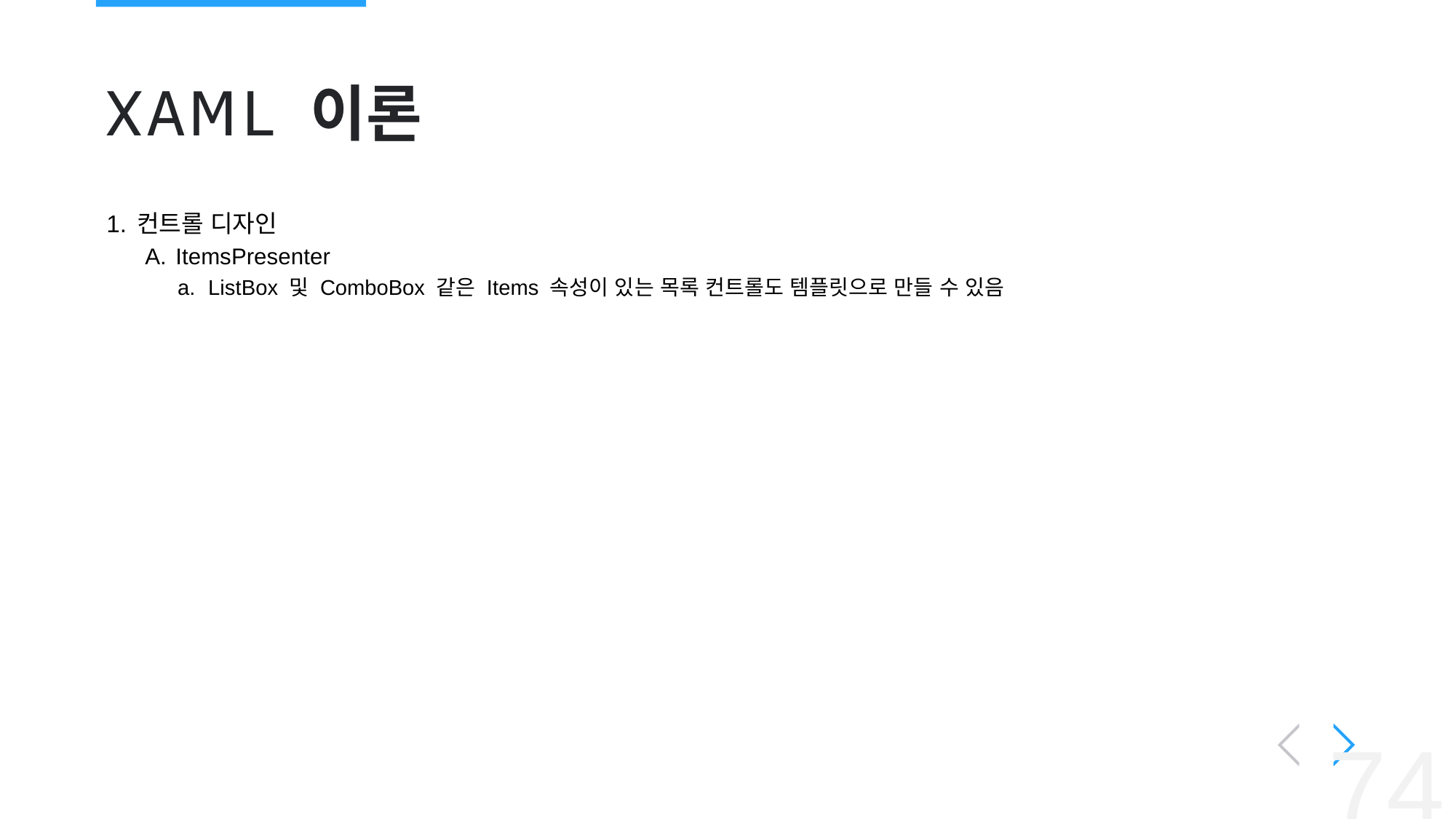

# XAML 이론
컨트롤 디자인
ItemsPresenter
ListBox 및 ComboBox 같은 Items 속성이 있는 목록 컨트롤도 템플릿으로 만들 수 있음
74